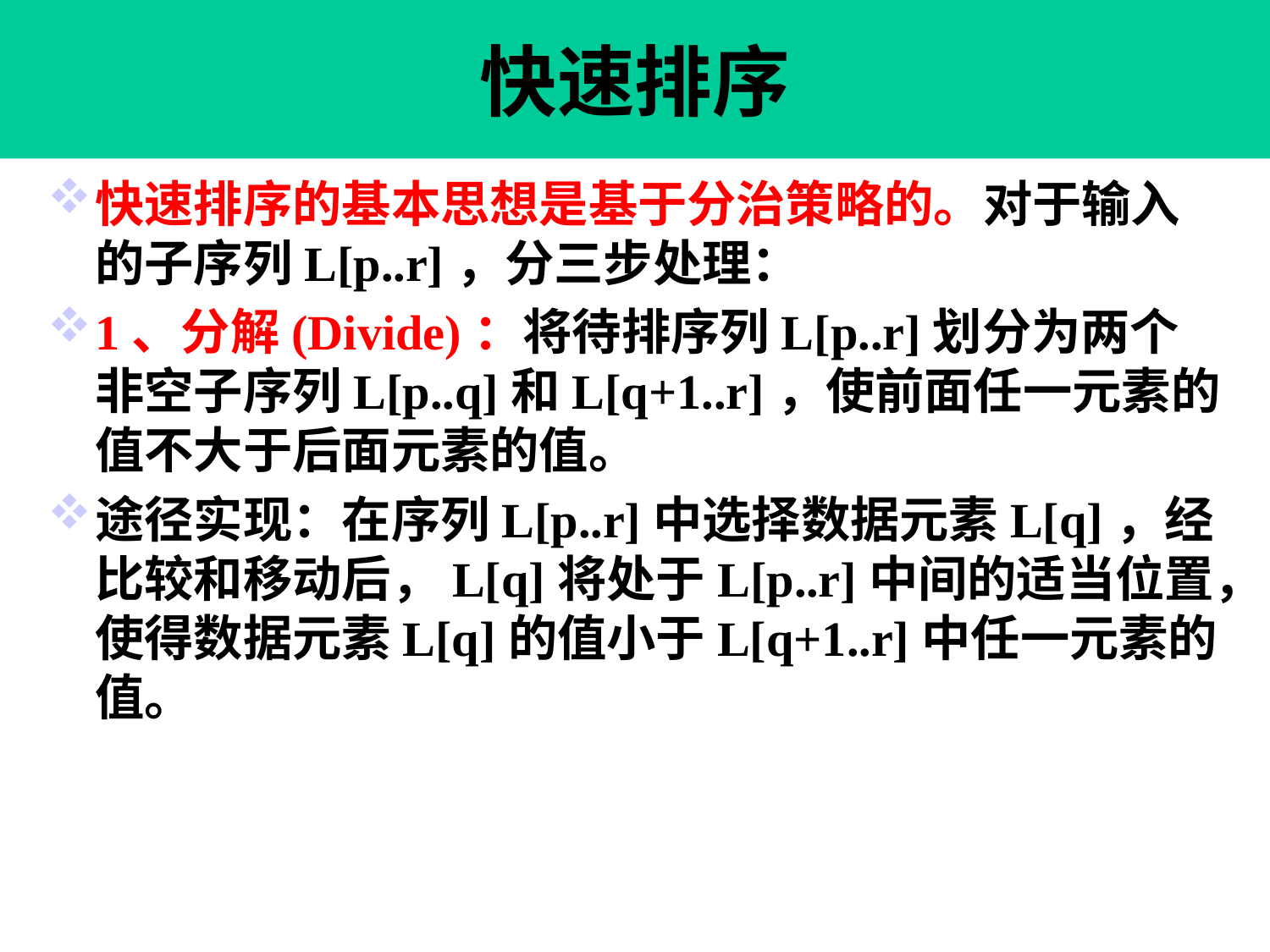

快速排序
快速排序的基本思想是基于分治策略的。对于输入的子序列L[p..r]，分三步处理：
1、分解(Divide)：将待排序列L[p..r]划分为两个非空子序列L[p..q]和L[q+1..r]，使前面任一元素的值不大于后面元素的值。
途径实现：在序列L[p..r]中选择数据元素L[q]，经比较和移动后，L[q]将处于L[p..r]中间的适当位置，使得数据元素L[q]的值小于L[q+1..r]中任一元素的值。